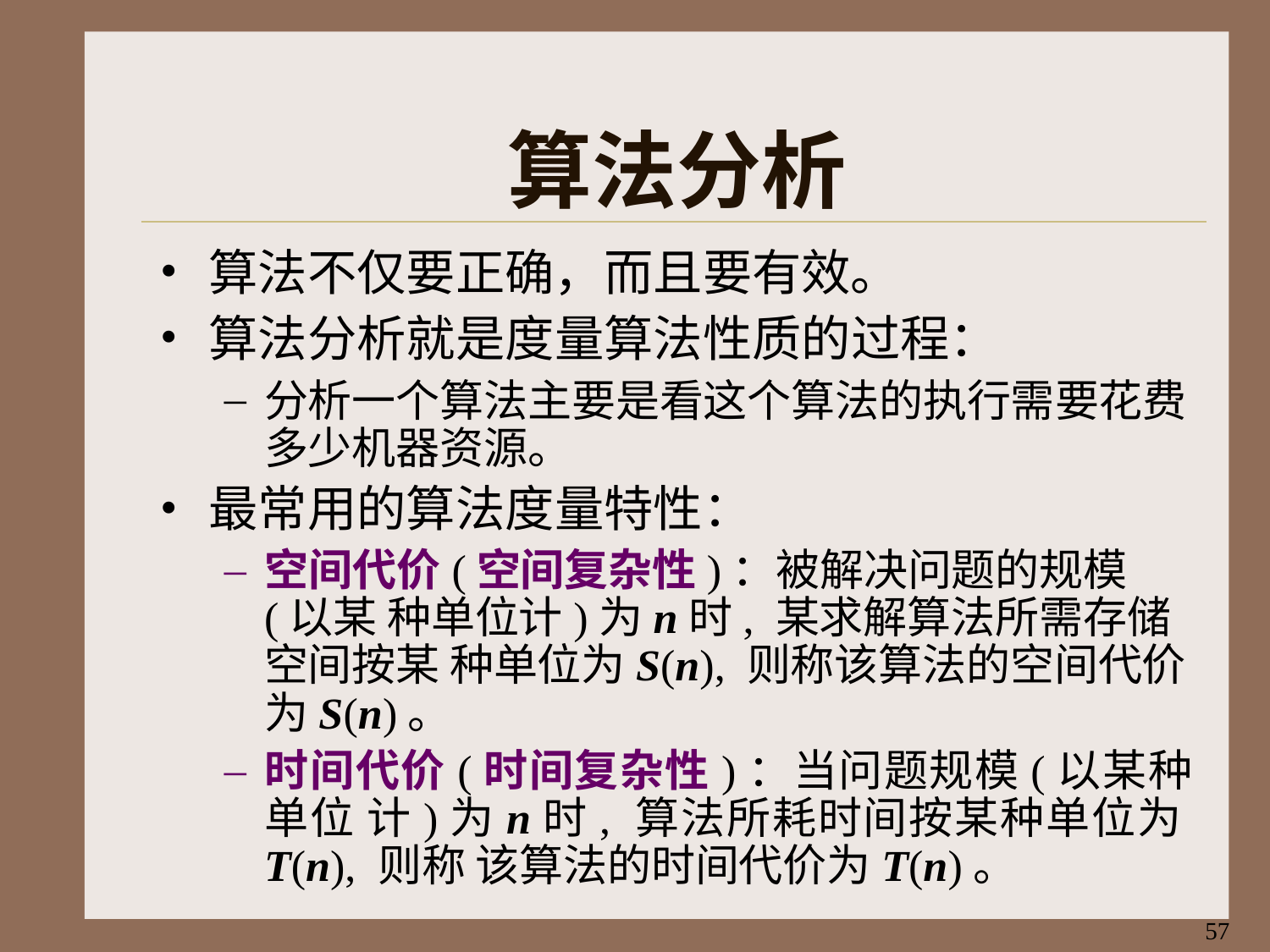

# 算法分析

算法不仅要正确，而且要有效。
算法分析就是度量算法性质的过程：
分析一个算法主要是看这个算法的执行需要花费 多少机器资源。
最常用的算法度量特性：
空间代价(空间复杂性)：被解决问题的规模(以某 种单位计)为n时, 某求解算法所需存储空间按某 种单位为S(n), 则称该算法的空间代价为S(n)。
时间代价(时间复杂性)：当问题规模(以某种单位 计)为n时, 算法所耗时间按某种单位为T(n), 则称 该算法的时间代价为T(n)。
57